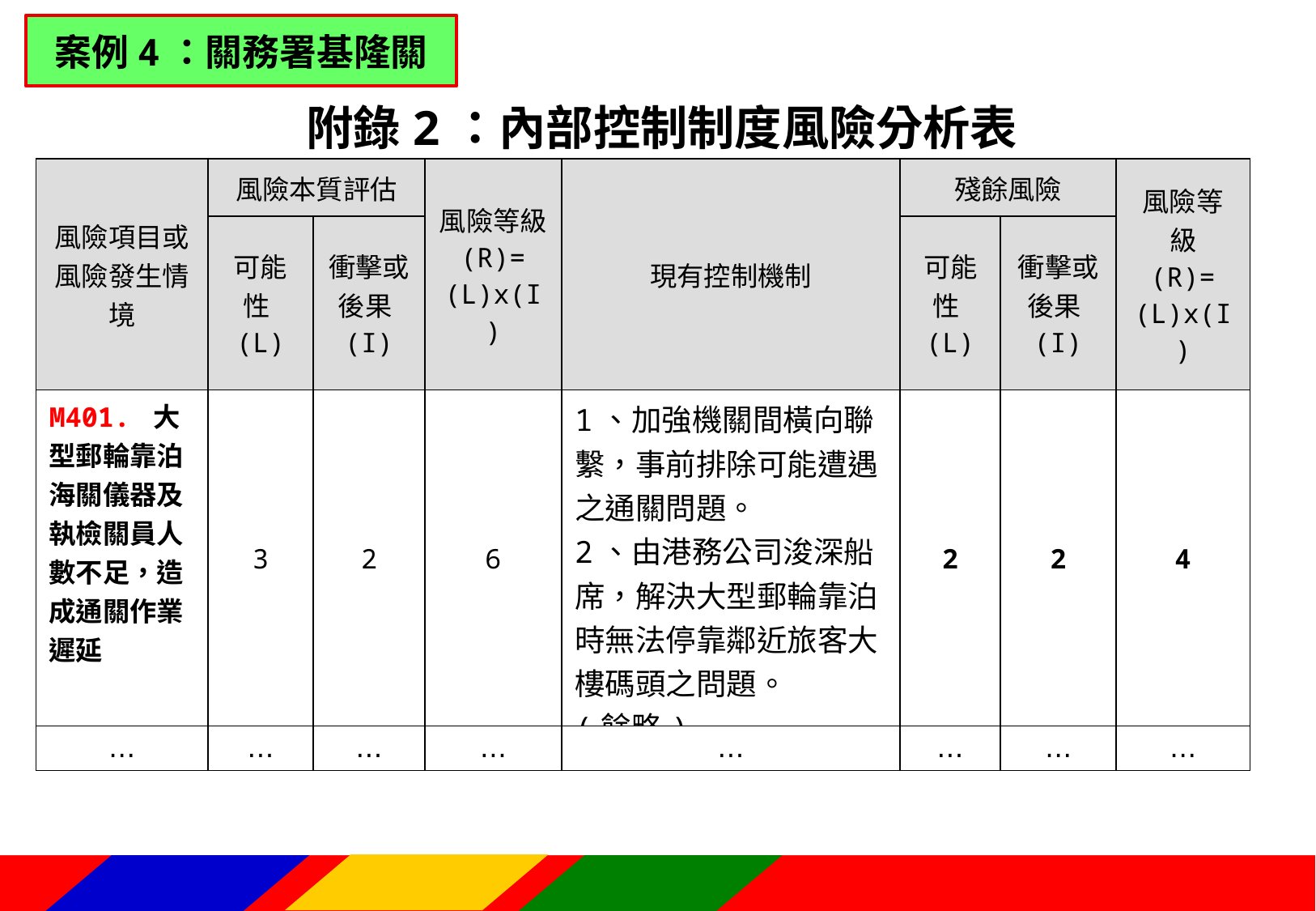

案例4：關務署基隆關
附錄2：內部控制制度風險分析表
| 風險項目或 風險發生情境 | 風險本質評估 |  | 風險等級 (R)= (L)x(I) | 現有控制機制 | 殘餘風險 |  | 風險等級 (R)= (L)x(I) |
| --- | --- | --- | --- | --- | --- | --- | --- |
|  | 可能性(L) | 衝擊或 後果(I) |  |  | 可能性(L) | 衝擊或 後果(I) |  |
| M401. 大型郵輪靠泊海關儀器及執檢關員人數不足，造成通關作業遲延 | 3 | 2 | 6 | 1、加強機關間橫向聯繫，事前排除可能遭遇之通關問題。 2、由港務公司浚深船席，解決大型郵輪靠泊時無法停靠鄰近旅客大樓碼頭之問題。 (餘略) | 2 | 2 | 4 |
| … | … | … | … | … | … | … | … |
114